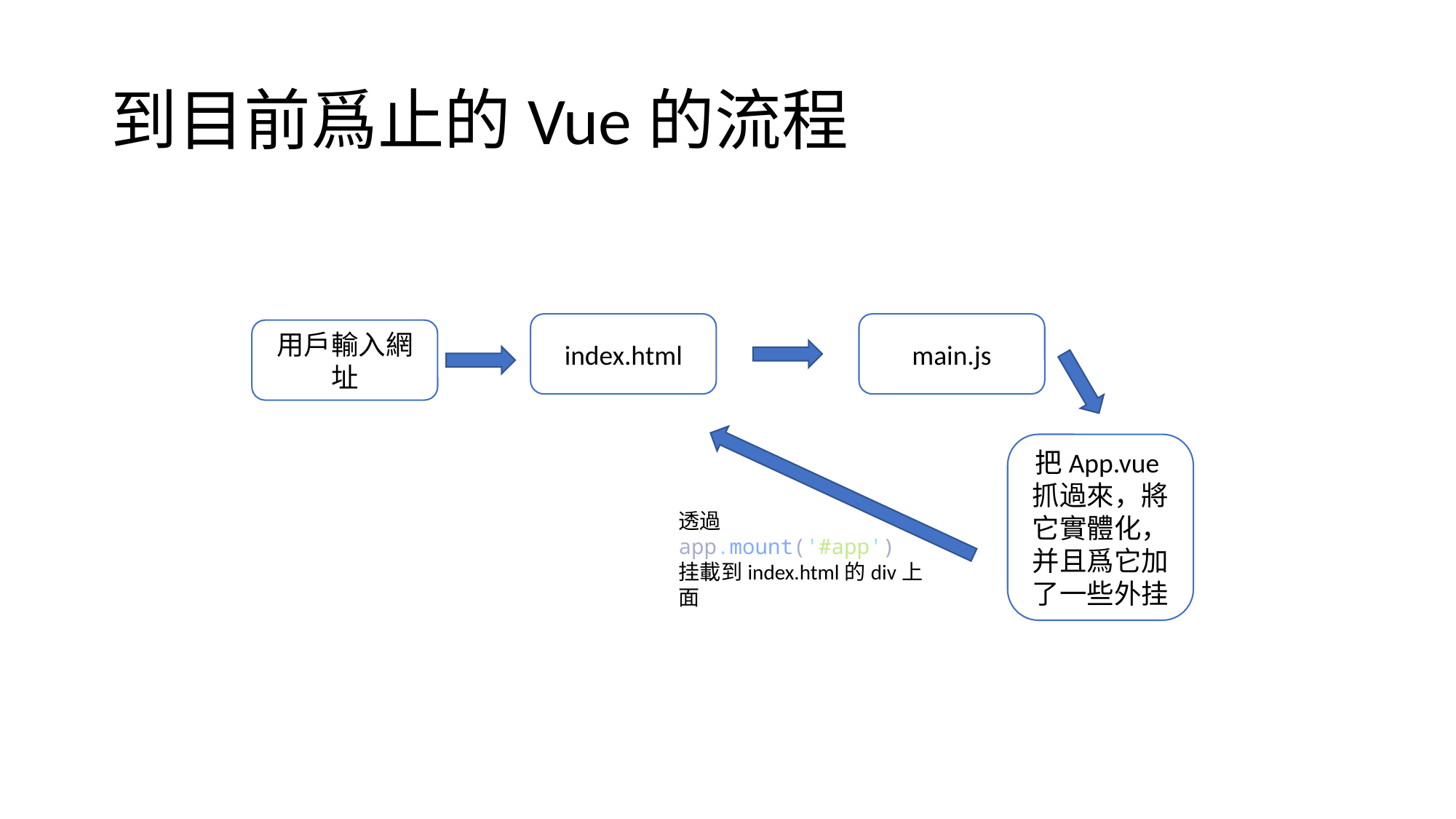

# 到目前爲止的Vue的流程
main.js
index.html
用戶輸入網址

把App.vue抓過來，將它實體化，并且爲它加了一些外挂

透過app.mount('#app')
挂載到index.html的div上面